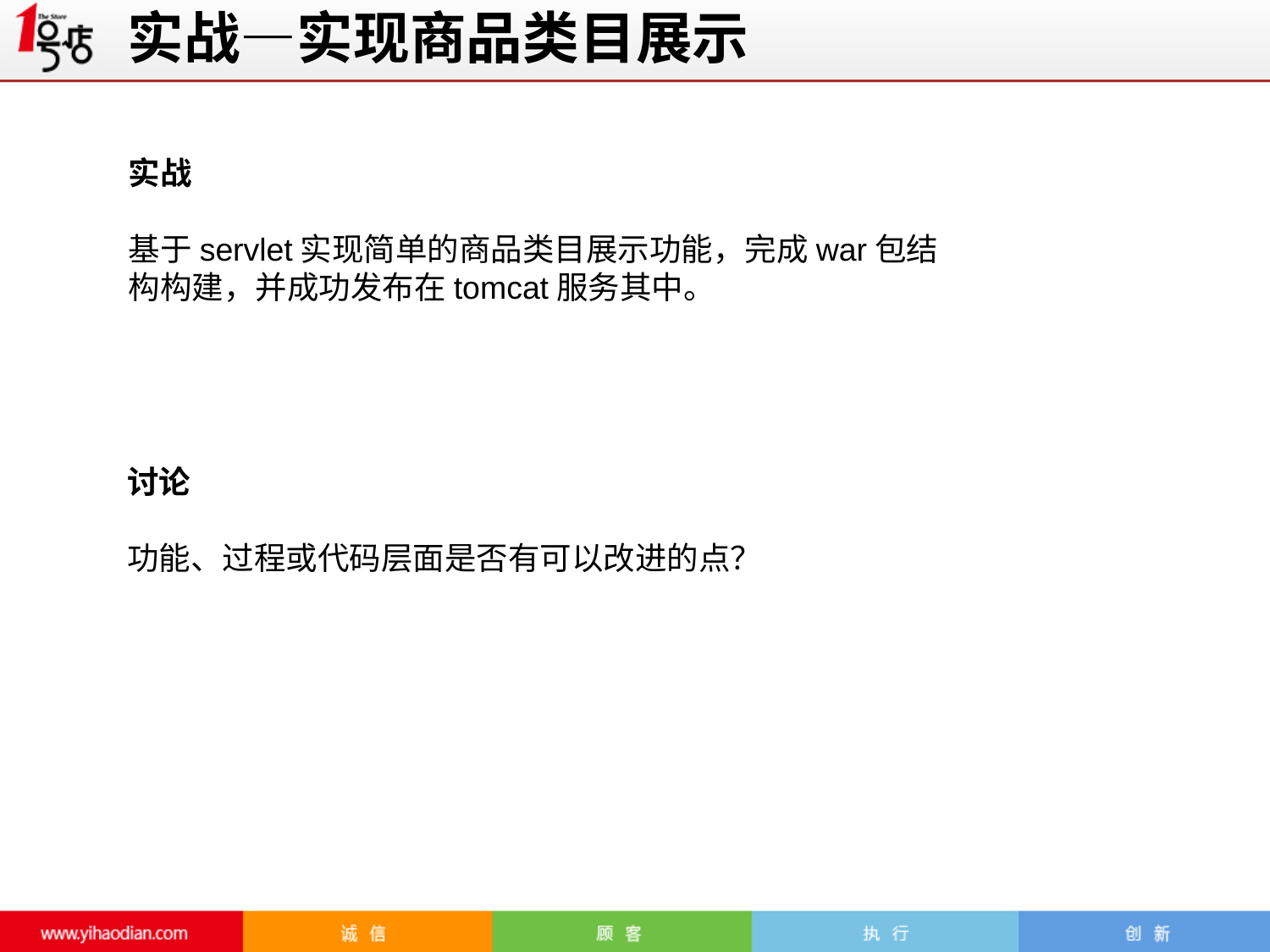

实战—实现商品类目展示
实战

基于servlet实现简单的商品类目展示功能，完成war包结构构建，并成功发布在tomcat服务其中。
讨论

功能、过程或代码层面是否有可以改进的点？